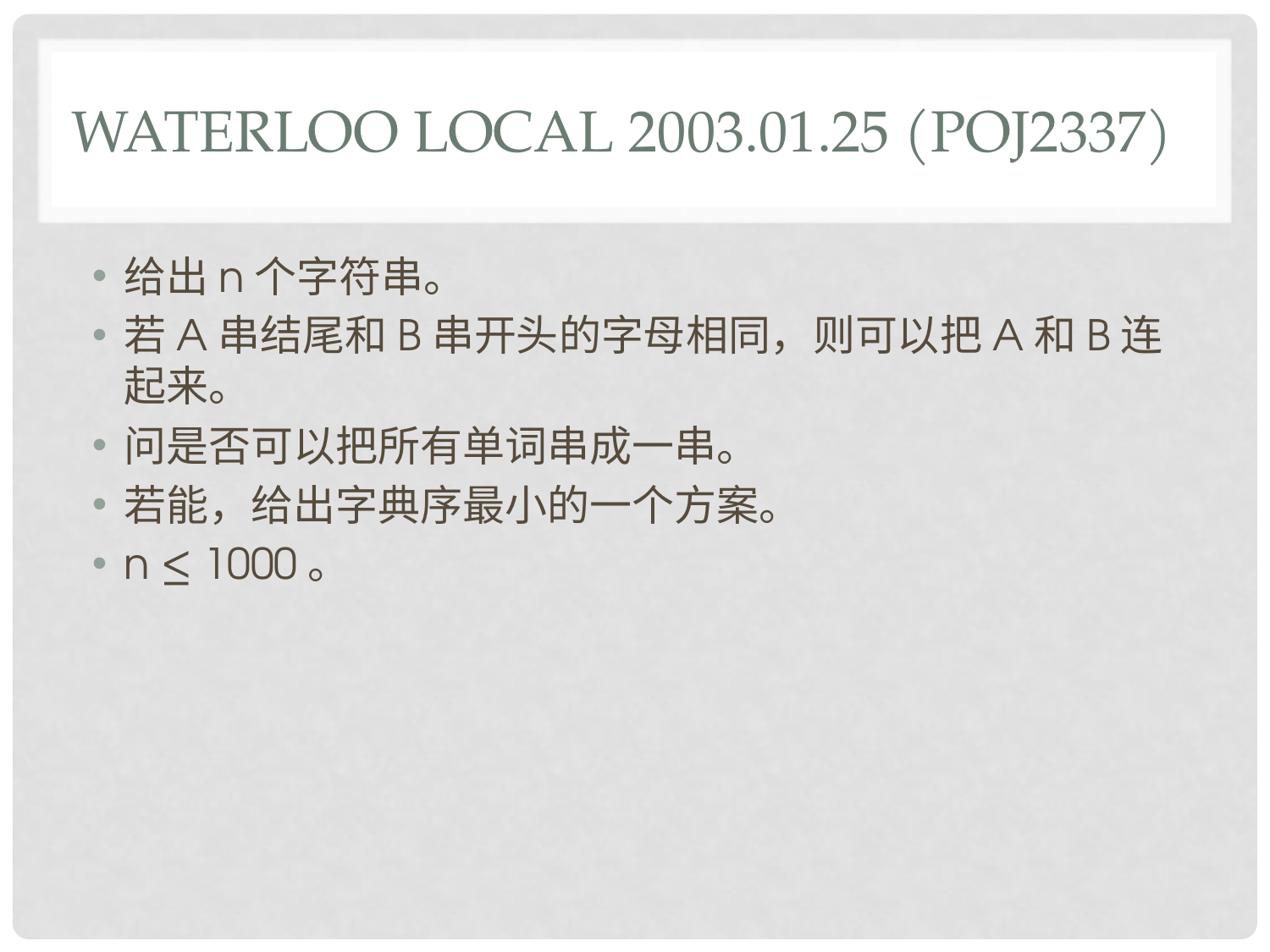

# Waterloo local 2003.01.25 (POJ2337)
给出n个字符串。
若A串结尾和B串开头的字母相同，则可以把A和B连起来。
问是否可以把所有单词串成一串。
若能，给出字典序最小的一个方案。
n ≤ 1000。